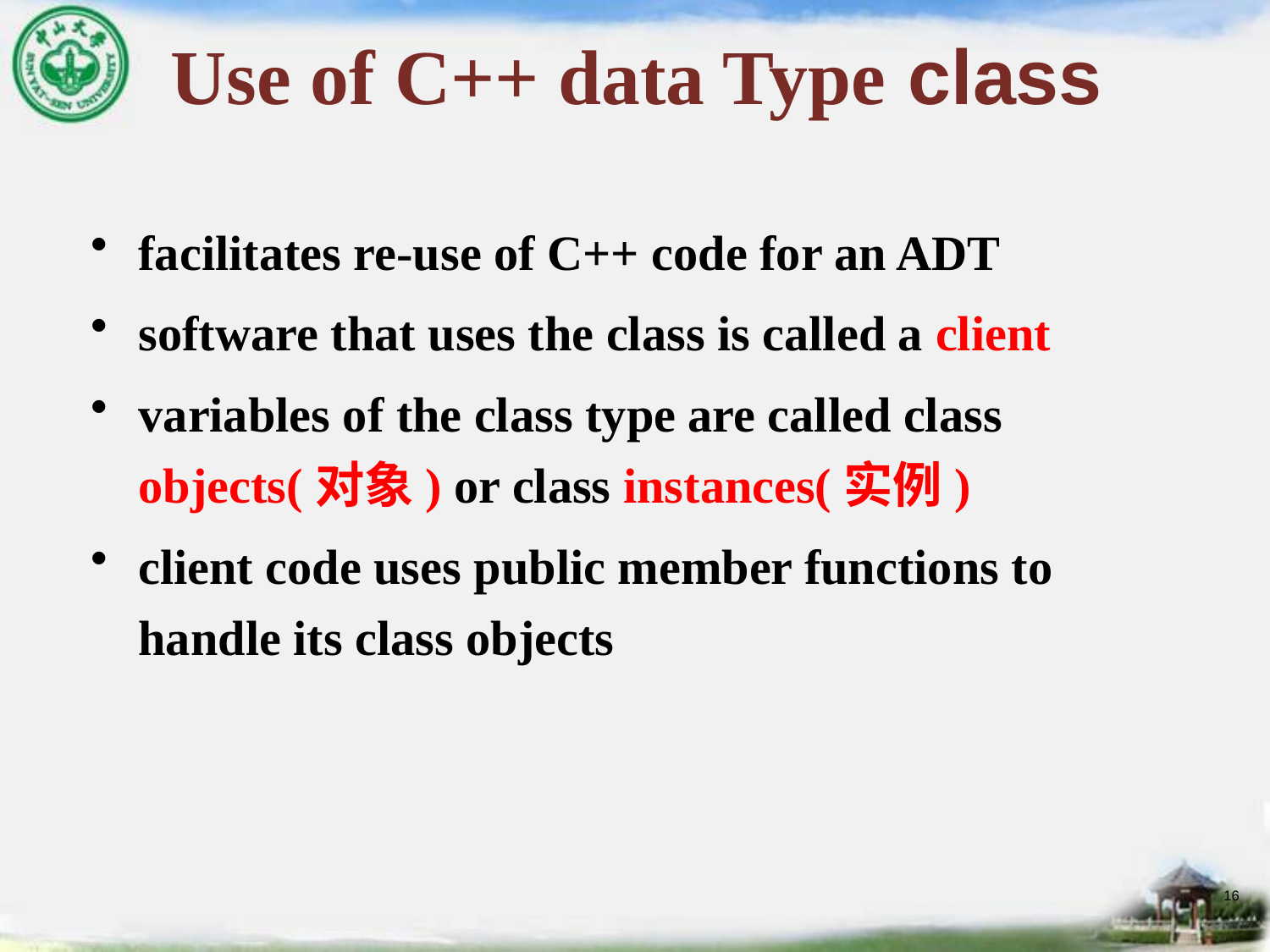

# Use of C++ data Type class
facilitates re-use of C++ code for an ADT
software that uses the class is called a client
variables of the class type are called class objects(对象) or class instances(实例)
client code uses public member functions to handle its class objects
16